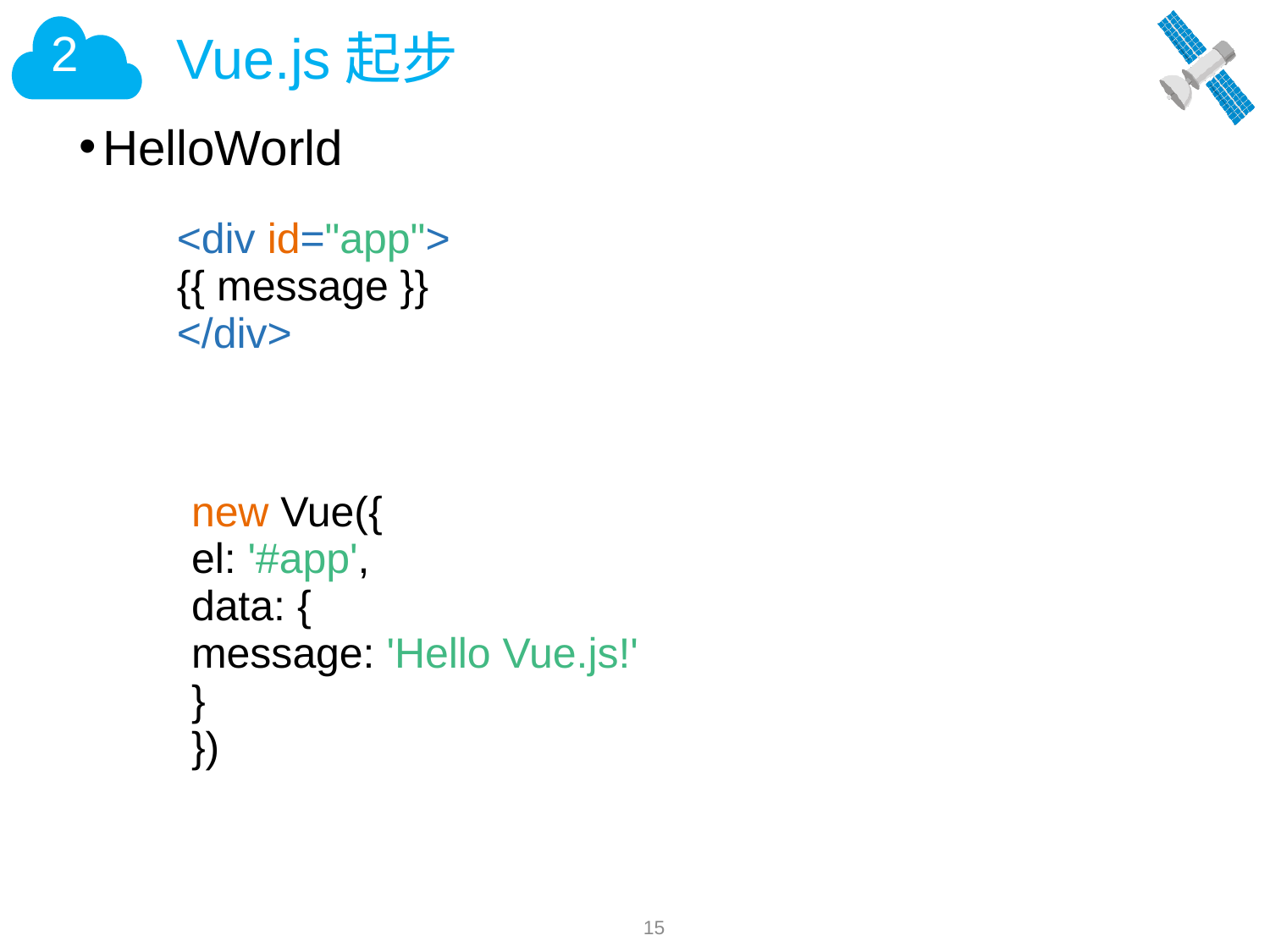

# Vue.js起步
HelloWorld

| <div id="app"> {{ message }} </div> |
| --- |
| new Vue({ el: '#app', data: { message: 'Hello Vue.js!' } }) |
| --- |
15